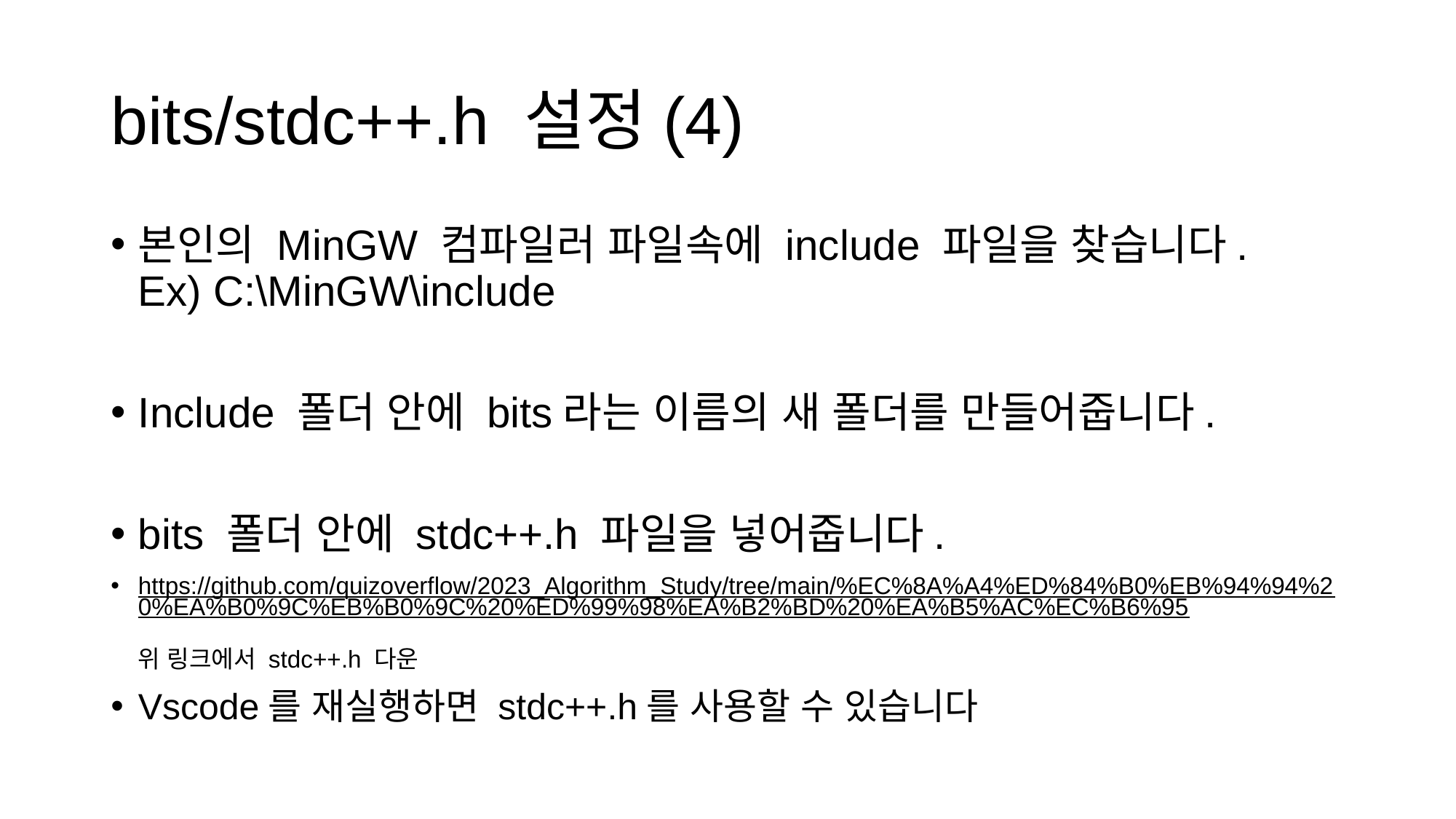

# bits/stdc++.h 설정(4)
본인의 MinGW 컴파일러 파일속에 include 파일을 찾습니다.
Ex) C:\MinGW\include

Include 폴더 안에 bits라는 이름의 새 폴더를 만들어줍니다.

bits 폴더 안에 stdc++.h 파일을 넣어줍니다.
https://github.com/quizoverflow/2023_Algorithm_Study/tree/main/%EC%8A%A4%ED%84%B0%EB%94%94%20%EA%B0%9C%EB%B0%9C%20%ED%99%98%EA%B2%BD%20%EA%B5%AC%EC%B6%95
위 링크에서 stdc++.h 다운
Vscode를 재실행하면 stdc++.h를 사용할 수 있습니다